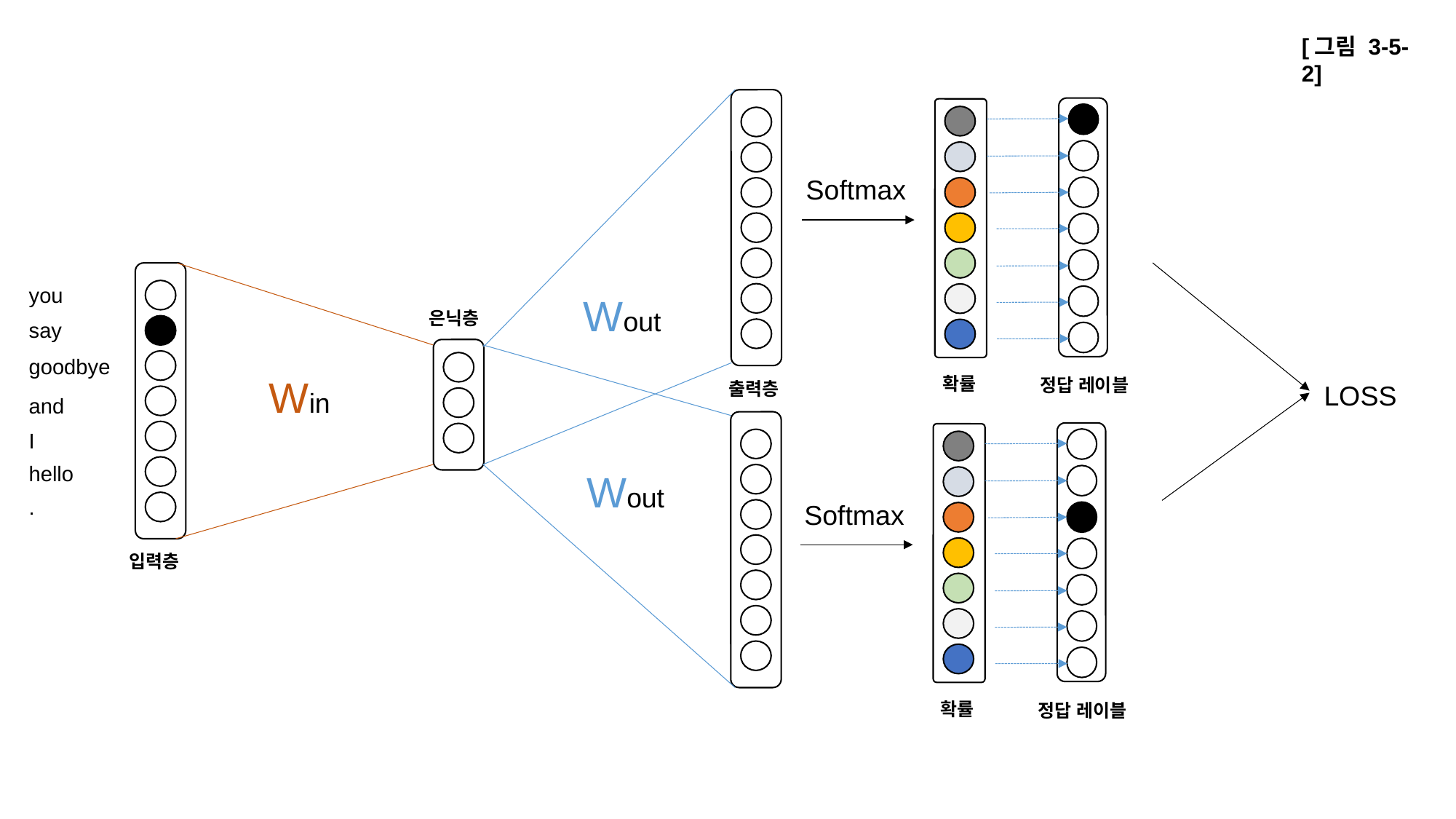

[그림 3-5-2]

Softmax

you
Wout
은닉층
say

goodbye
Win
확률
정답 레이블
출력층
LOSS
and

I

hello
Wout
.
Softmax
입력층
확률
정답 레이블